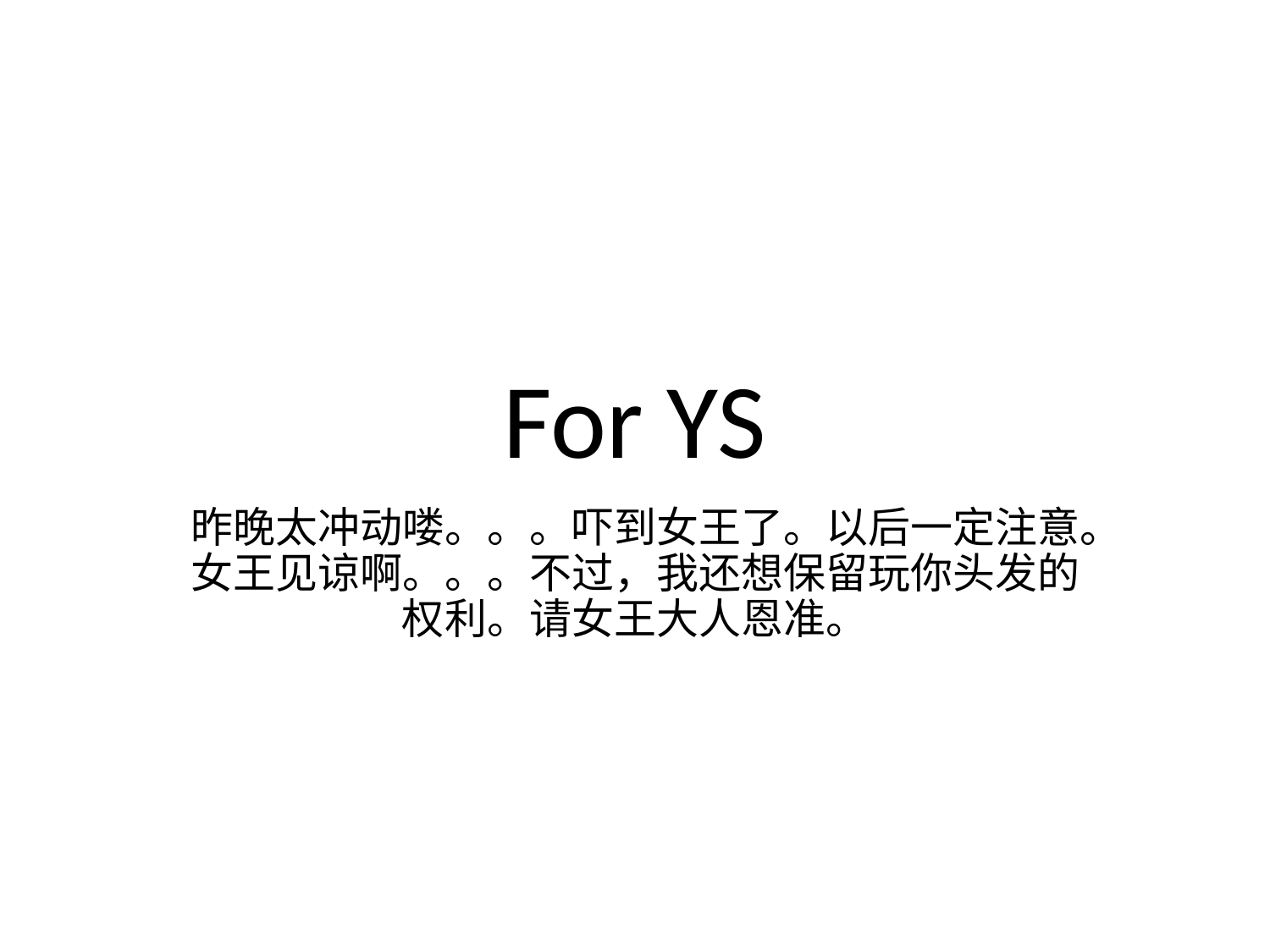

# For YS
昨晚太冲动喽。。。吓到女王了。以后一定注意。女王见谅啊。。。不过，我还想保留玩你头发的权利。请女王大人恩准。